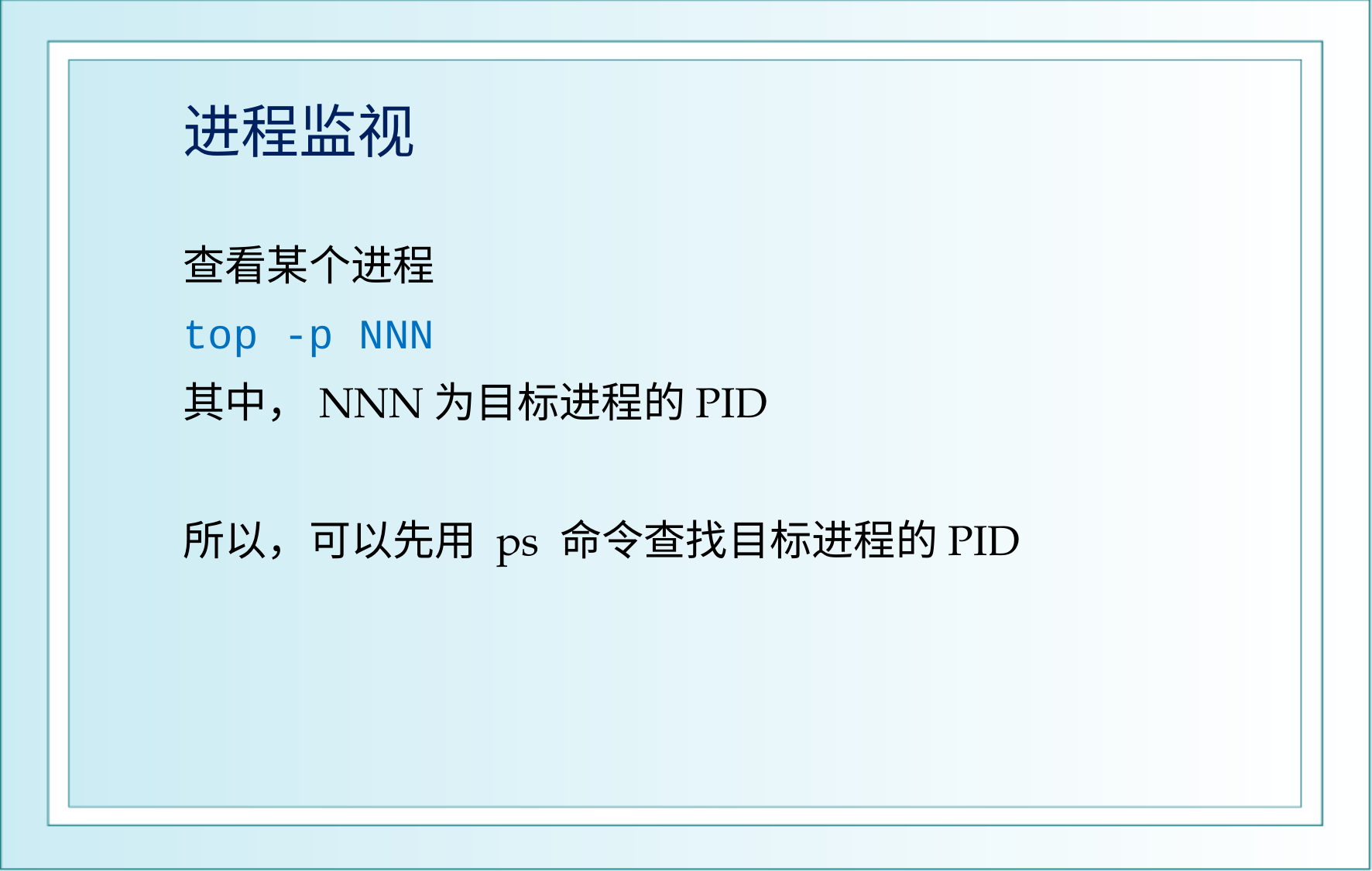

# 进程监视
查看某个进程
top -p NNN
其中，NNN为目标进程的PID

所以，可以先用 ps 命令查找目标进程的PID